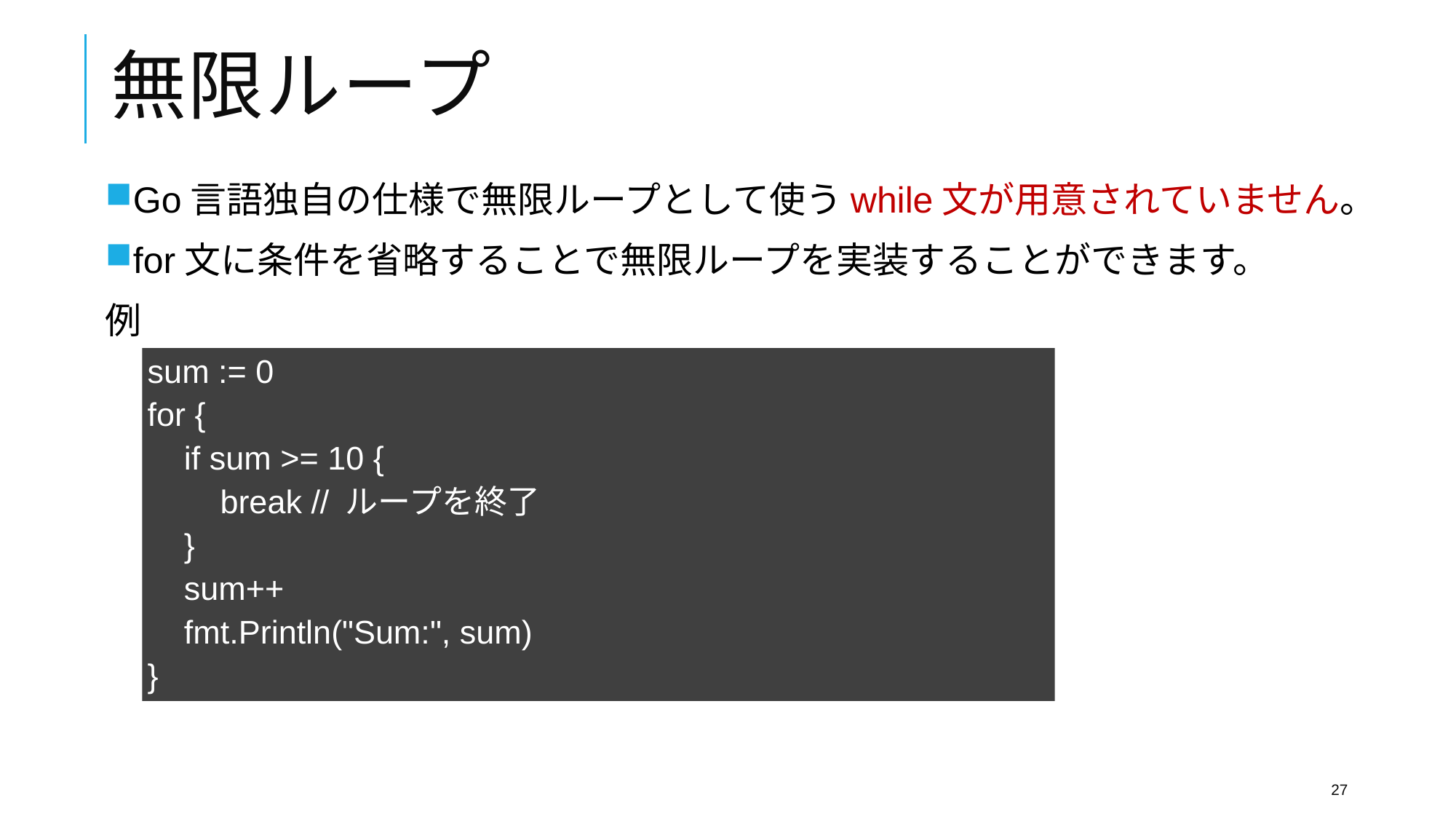

# 無限ループ
Go言語独自の仕様で無限ループとして使うwhile文が用意されていません。
for文に条件を省略することで無限ループを実装することができます。
例

sum := 0
for {
    if sum >= 10 {
        break // ループを終了
    }
    sum++
    fmt.Println("Sum:", sum)
}
27